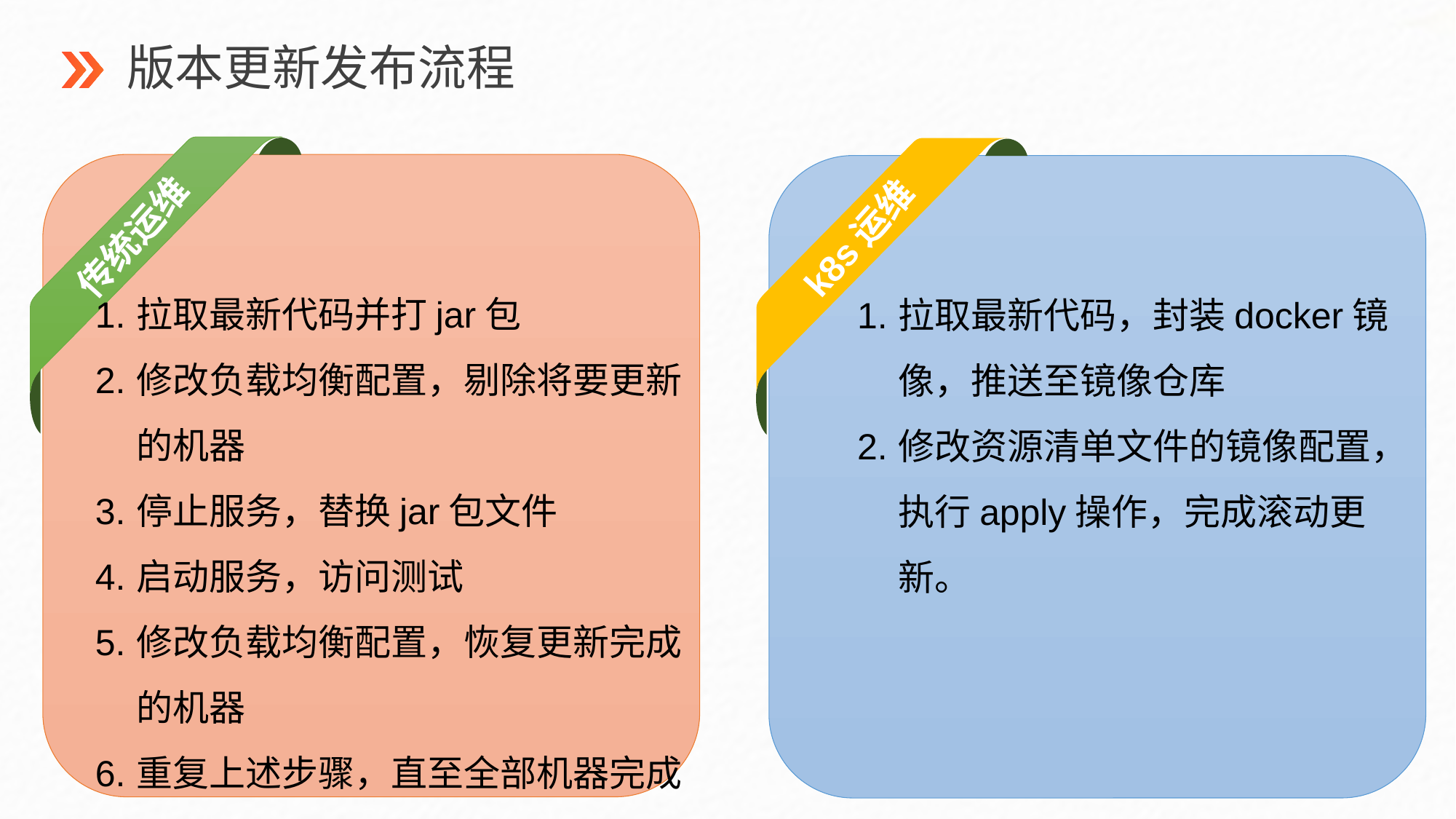

版本更新发布流程

传统运维
拉取最新代码并打jar包
修改负载均衡配置，剔除将要更新的机器
停止服务，替换jar包文件
启动服务，访问测试
修改负载均衡配置，恢复更新完成的机器
重复上述步骤，直至全部机器完成

k8s运维
拉取最新代码，封装docker镜像，推送至镜像仓库
修改资源清单文件的镜像配置，执行apply操作，完成滚动更新。